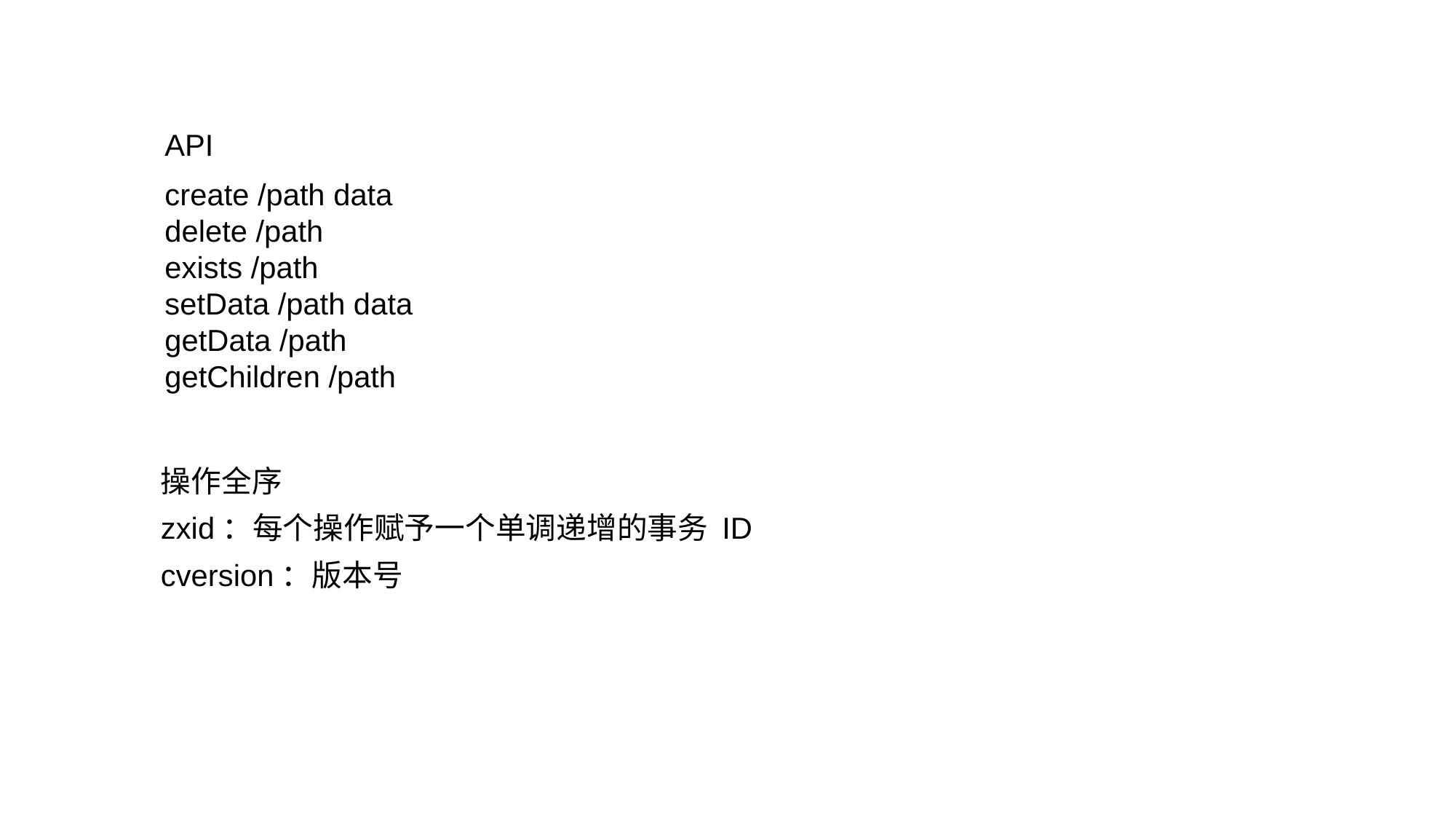

API
create /path data
delete /path
exists /path
setData /path data
getData /path
getChildren /path
操作全序
zxid：每个操作赋予一个单调递增的事务 ID
cversion：版本号